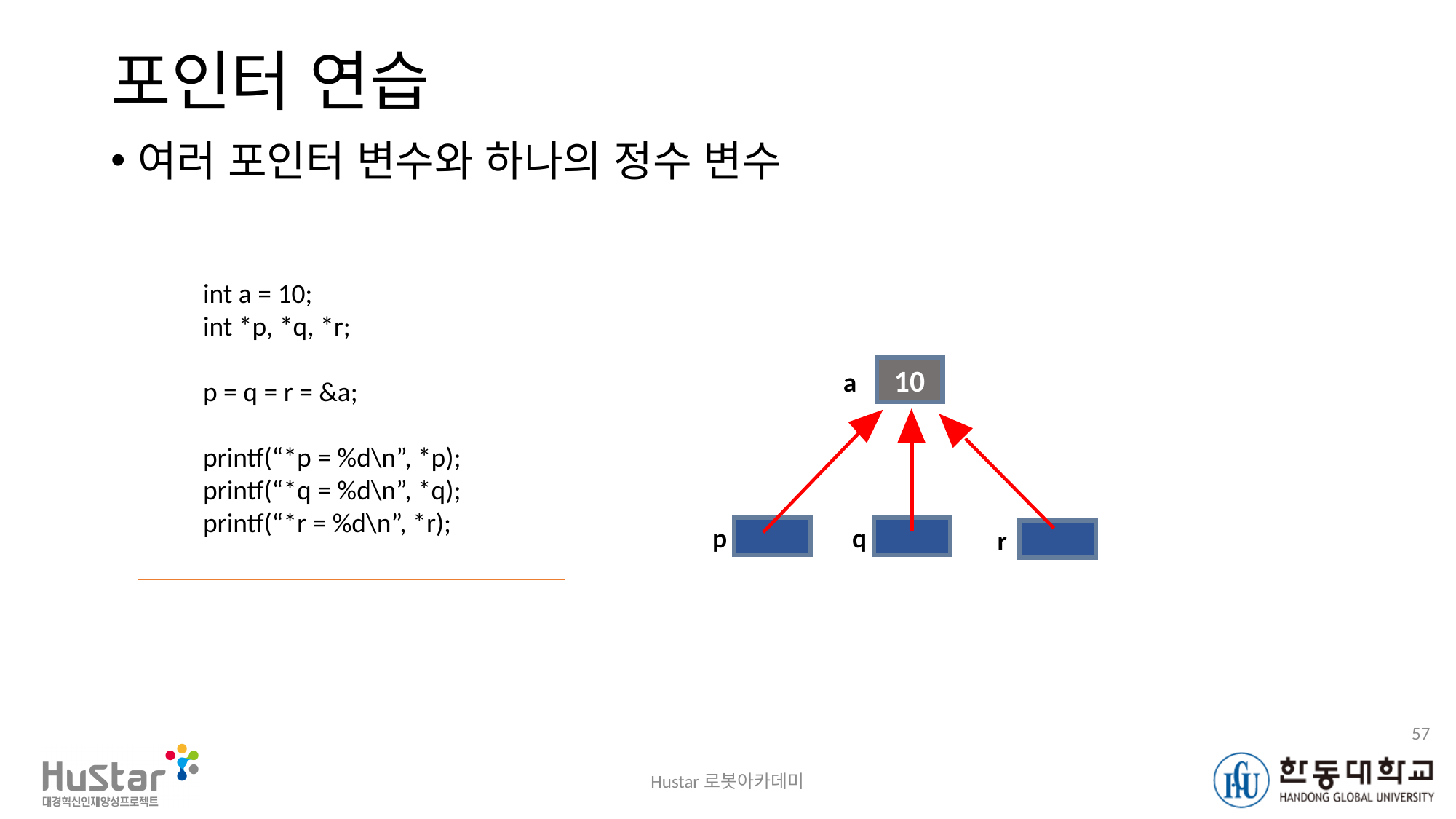

# 포인터 연습
여러 포인터 변수와 하나의 정수 변수

int a = 10;
int *p, *q, *r;

p = q = r = &a;

printf(“*p = %d\n”, *p);
printf(“*q = %d\n”, *q);
printf(“*r = %d\n”, *r);

10
a

p
q

r

57
Hustar로봇아카데미